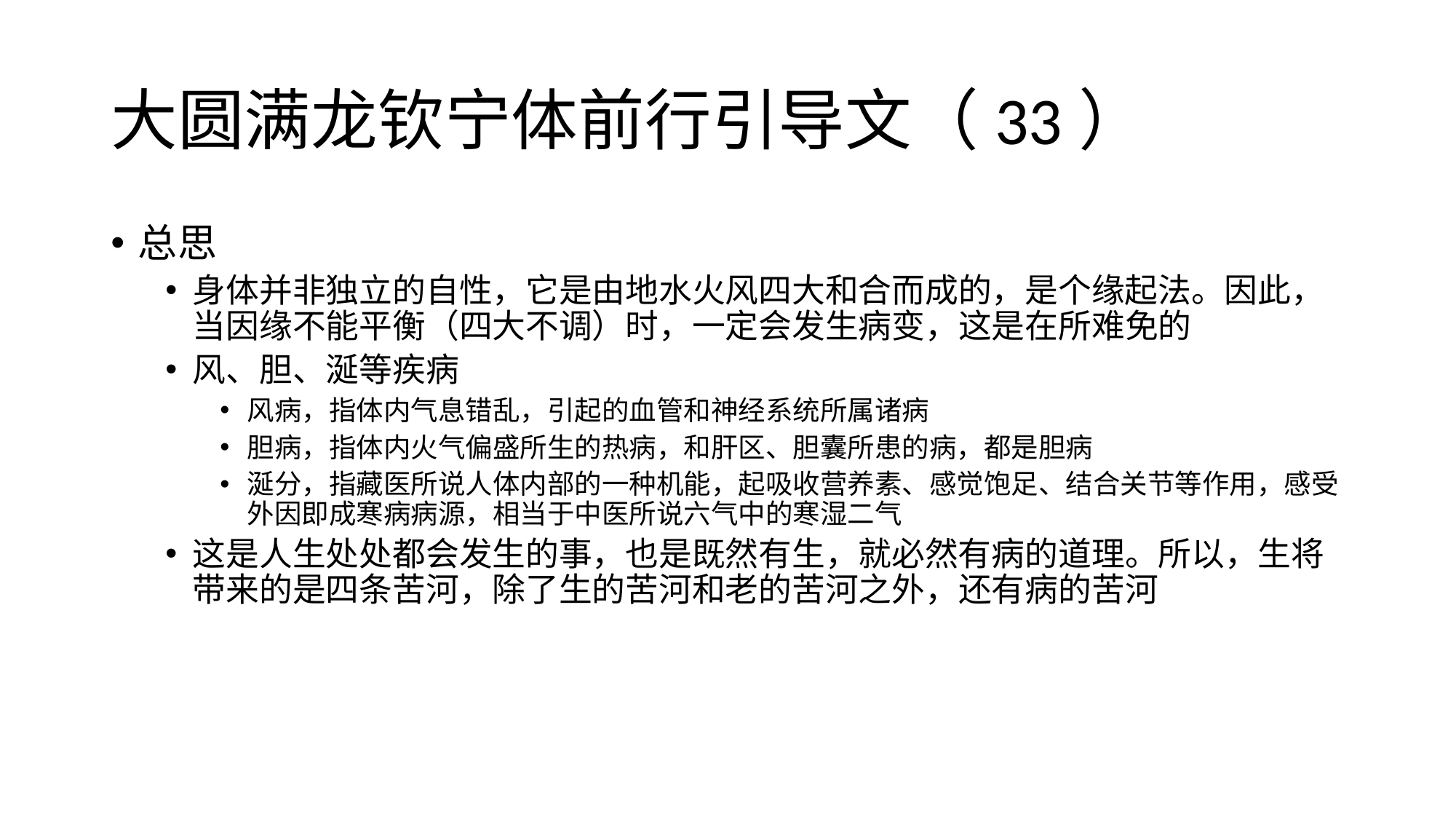

# 大圆满龙钦宁体前行引导文（33）
总思
身体并非独立的自性，它是由地水火风四大和合而成的，是个缘起法。因此，当因缘不能平衡（四大不调）时，一定会发生病变，这是在所难免的
风、胆、涎等疾病
风病，指体内气息错乱，引起的血管和神经系统所属诸病
胆病，指体内火气偏盛所生的热病，和肝区、胆囊所患的病，都是胆病
涎分，指藏医所说人体内部的一种机能，起吸收营养素、感觉饱足、结合关节等作用，感受外因即成寒病病源，相当于中医所说六气中的寒湿二气
这是人生处处都会发生的事，也是既然有生，就必然有病的道理。所以，生将带来的是四条苦河，除了生的苦河和老的苦河之外，还有病的苦河